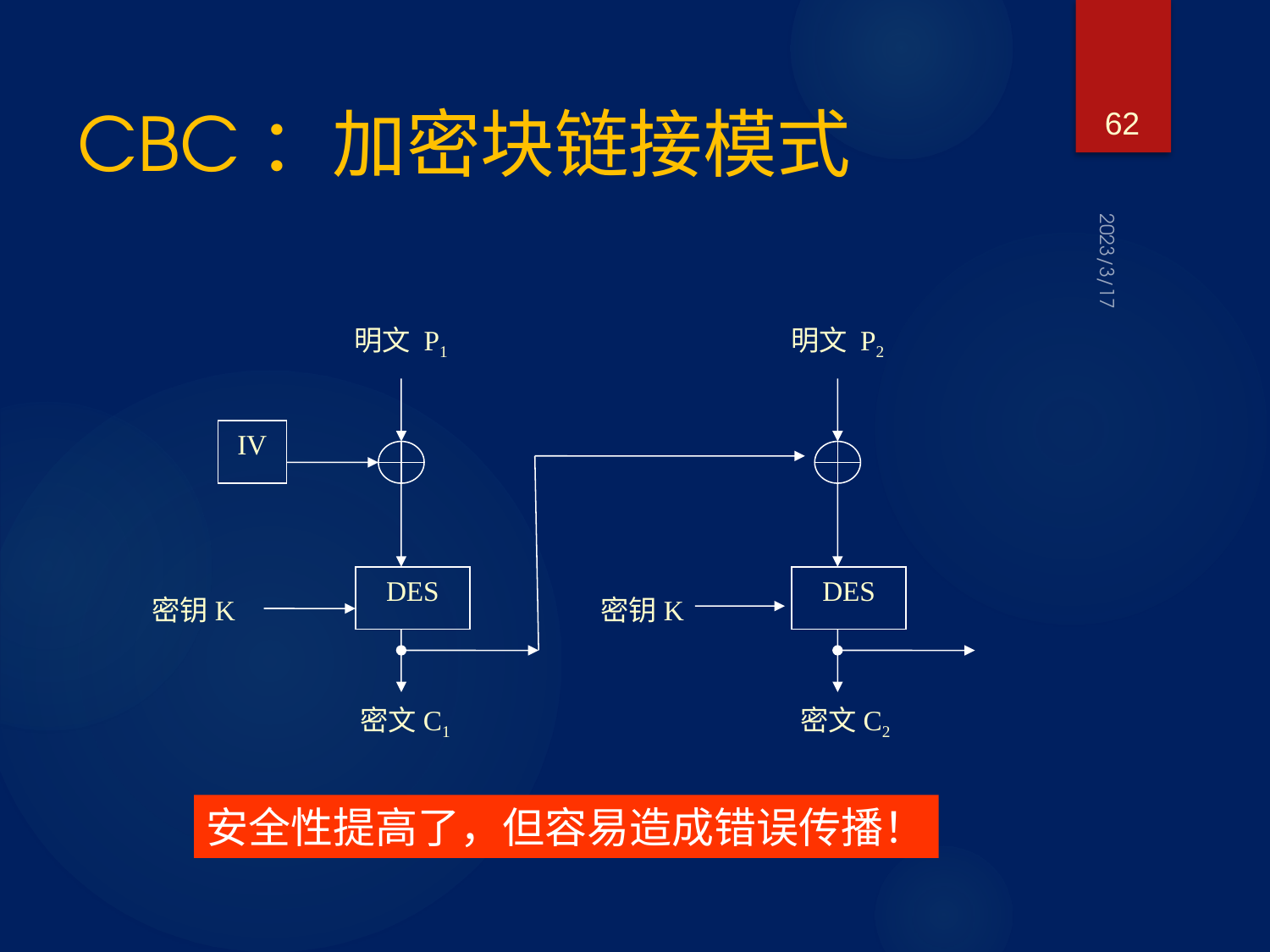

62
# CBC：加密块链接模式
2023/3/17
明文 P1
明文 P2

IV

DES
DES
密钥K
密钥K

密文C1
密文C2
安全性提高了，但容易造成错误传播！